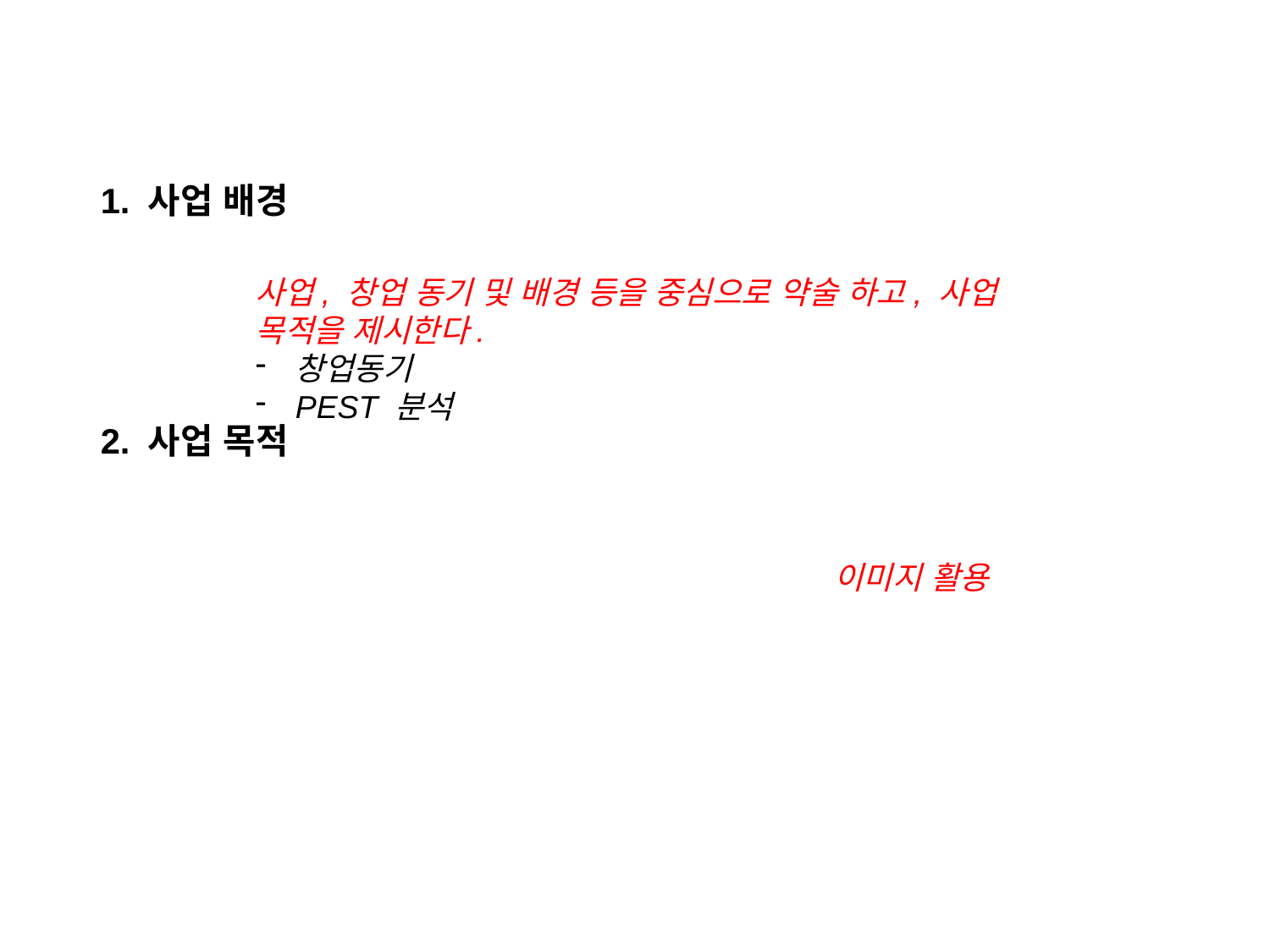

1. 사업 개요
 사업 배경 및 목적
1. 사업 배경
사업, 창업 동기 및 배경 등을 중심으로 약술 하고, 사업 목적을 제시한다.
창업동기
PEST 분석
2. 사업 목적
이미지 활용